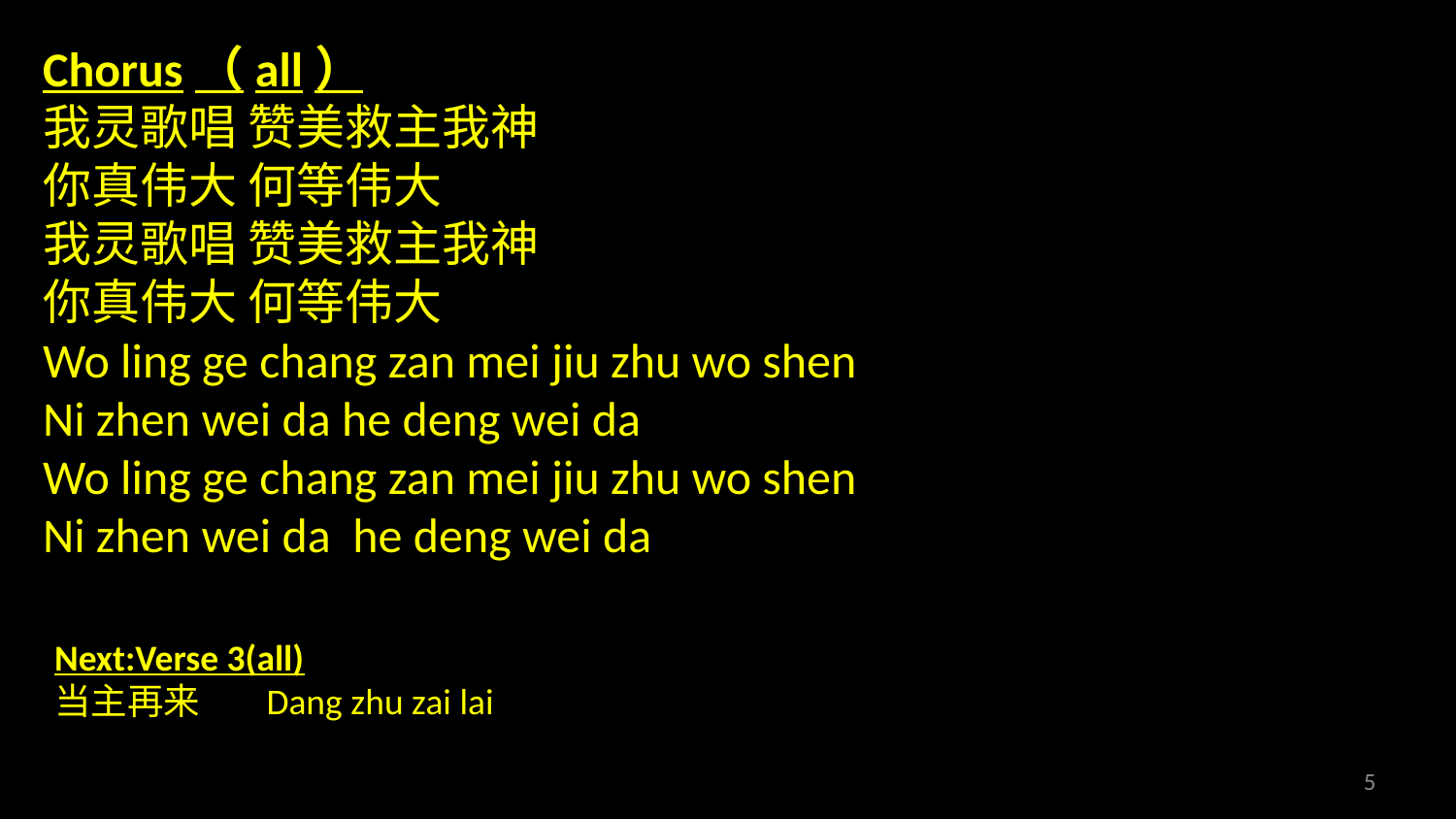

Chorus（all）
我灵歌唱 赞美救主我神
你真伟大 何等伟大
我灵歌唱 赞美救主我神
你真伟大 何等伟大
Wo ling ge chang zan mei jiu zhu wo shen
Ni zhen wei da he deng wei da
Wo ling ge chang zan mei jiu zhu wo shen
Ni zhen wei da  he deng wei da

Next:Verse 3(all)
当主再来       Dang zhu zai lai

5